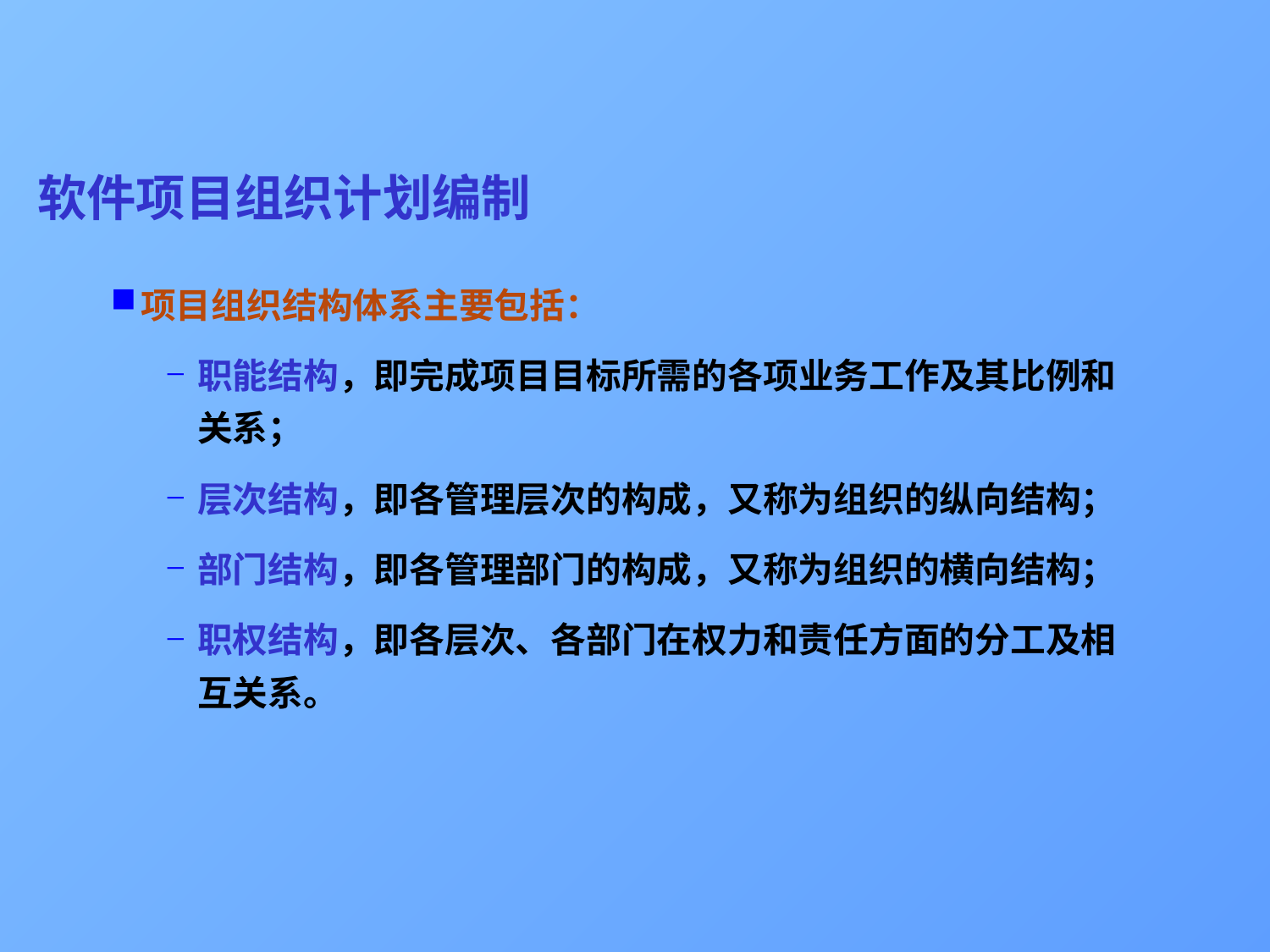

# 软件项目组织计划编制
项目组织结构体系主要包括：
职能结构，即完成项目目标所需的各项业务工作及其比例和关系；
层次结构，即各管理层次的构成，又称为组织的纵向结构；
部门结构，即各管理部门的构成，又称为组织的横向结构；
职权结构，即各层次、各部门在权力和责任方面的分工及相互关系。